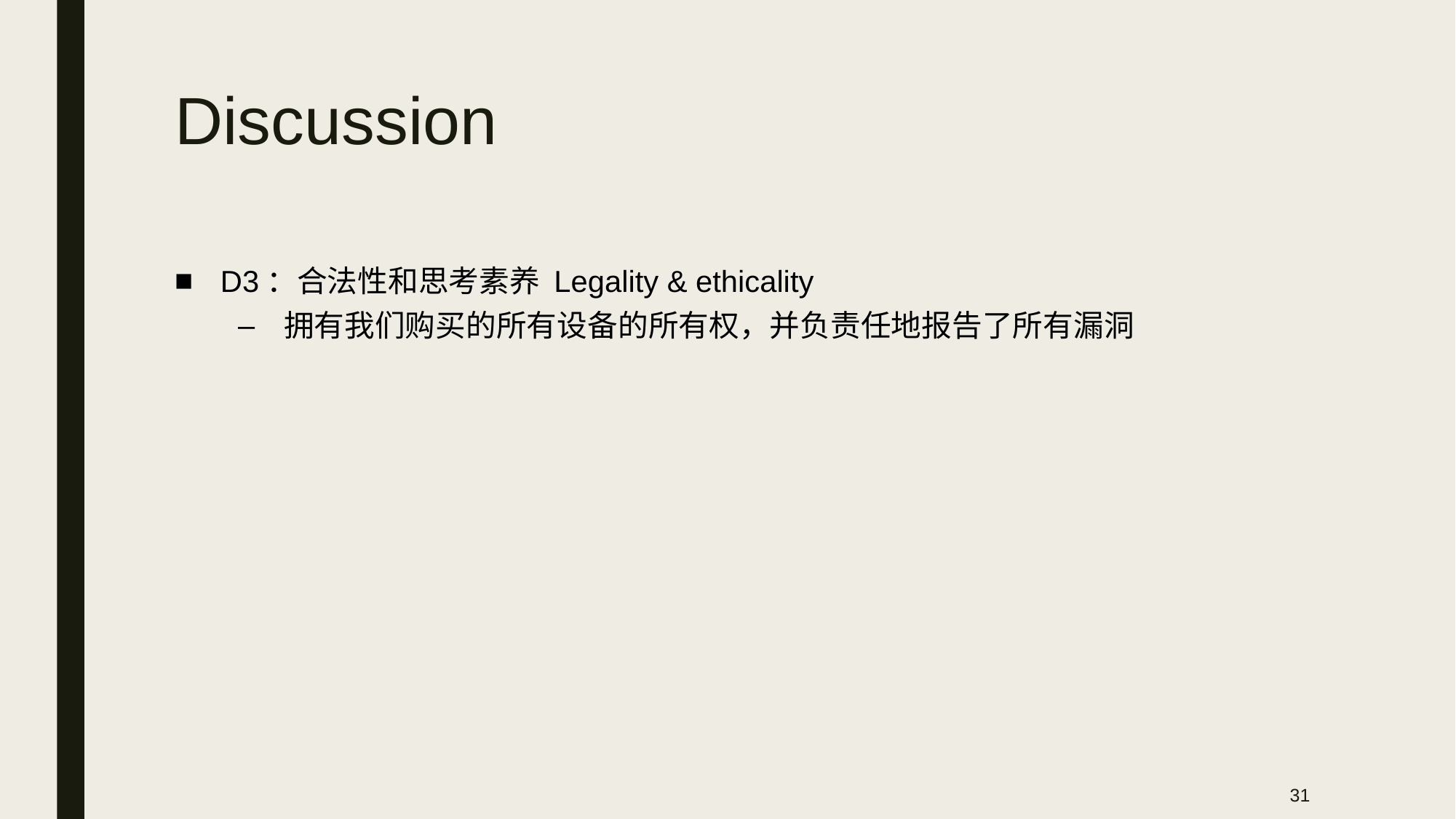

# Discussion
D3：合法性和思考素养 Legality & ethicality
拥有我们购买的所有设备的所有权，并负责任地报告了所有漏洞
31